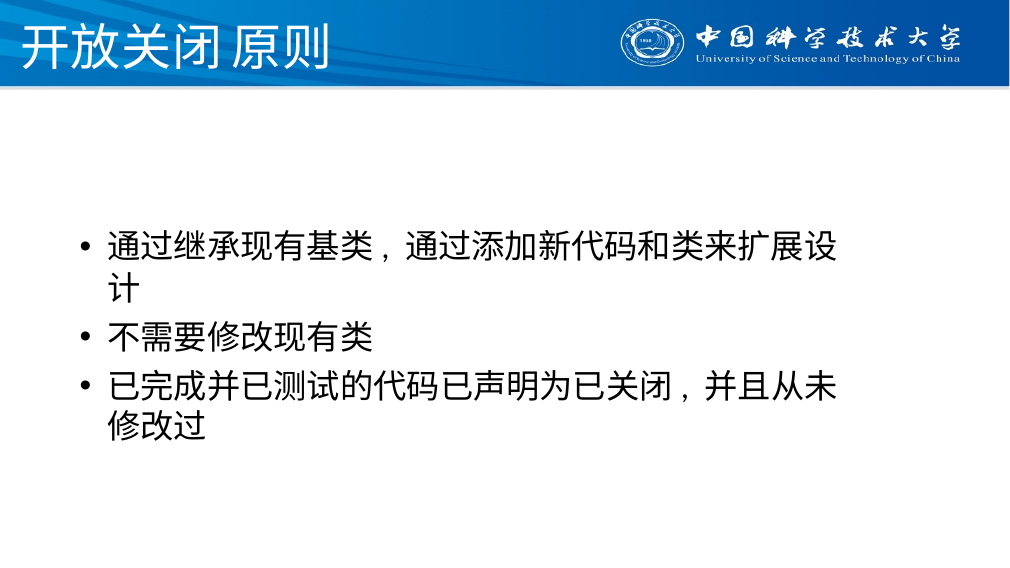

# 开放关闭 原则
通过继承现有基类, 通过添加新代码和类来扩展设计
不需要修改现有类
已完成并已测试的代码已声明为已关闭, 并且从未修改过